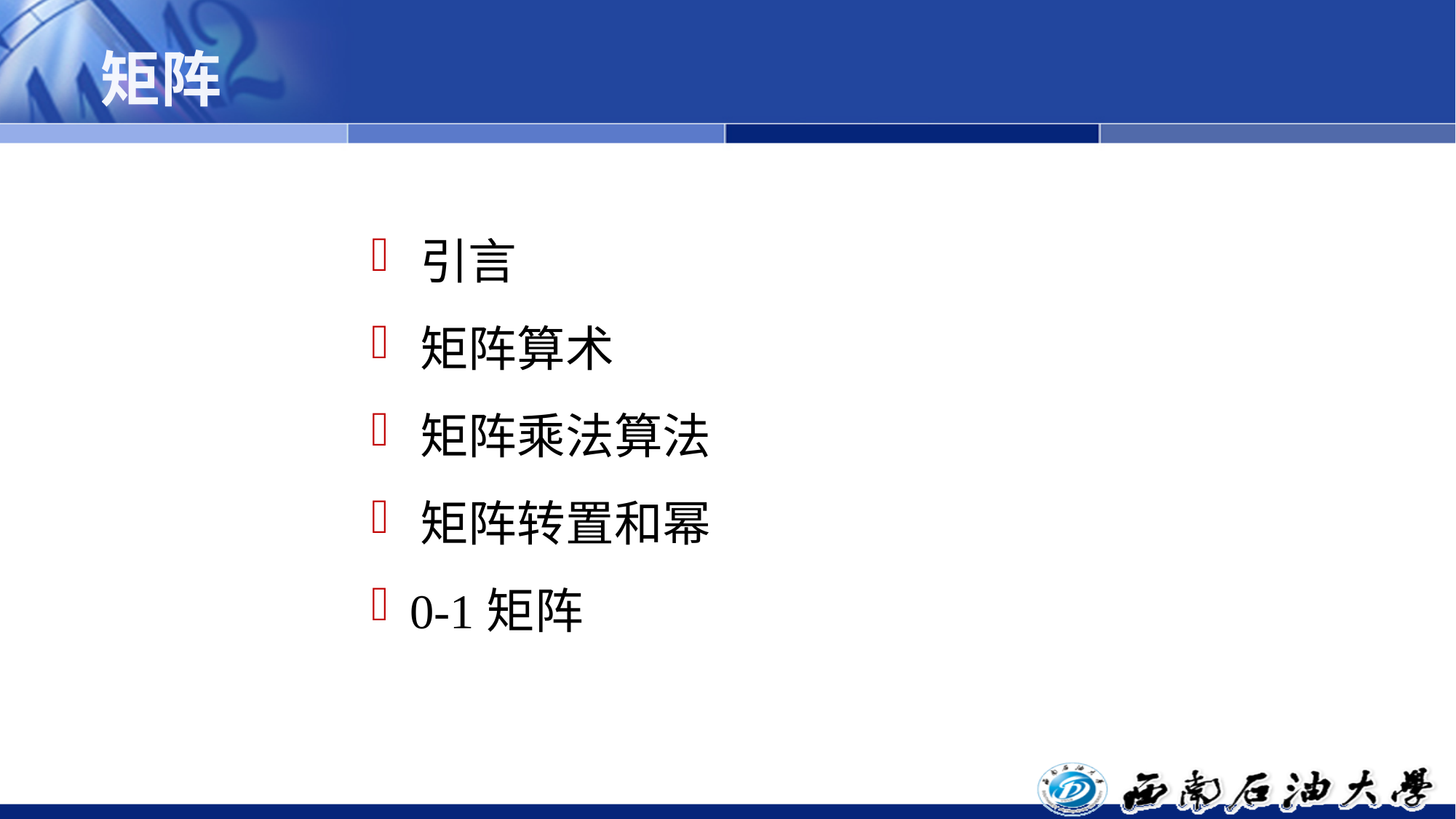

# 矩阵
 引言
 矩阵算术
 矩阵乘法算法
 矩阵转置和幂
 0-1矩阵